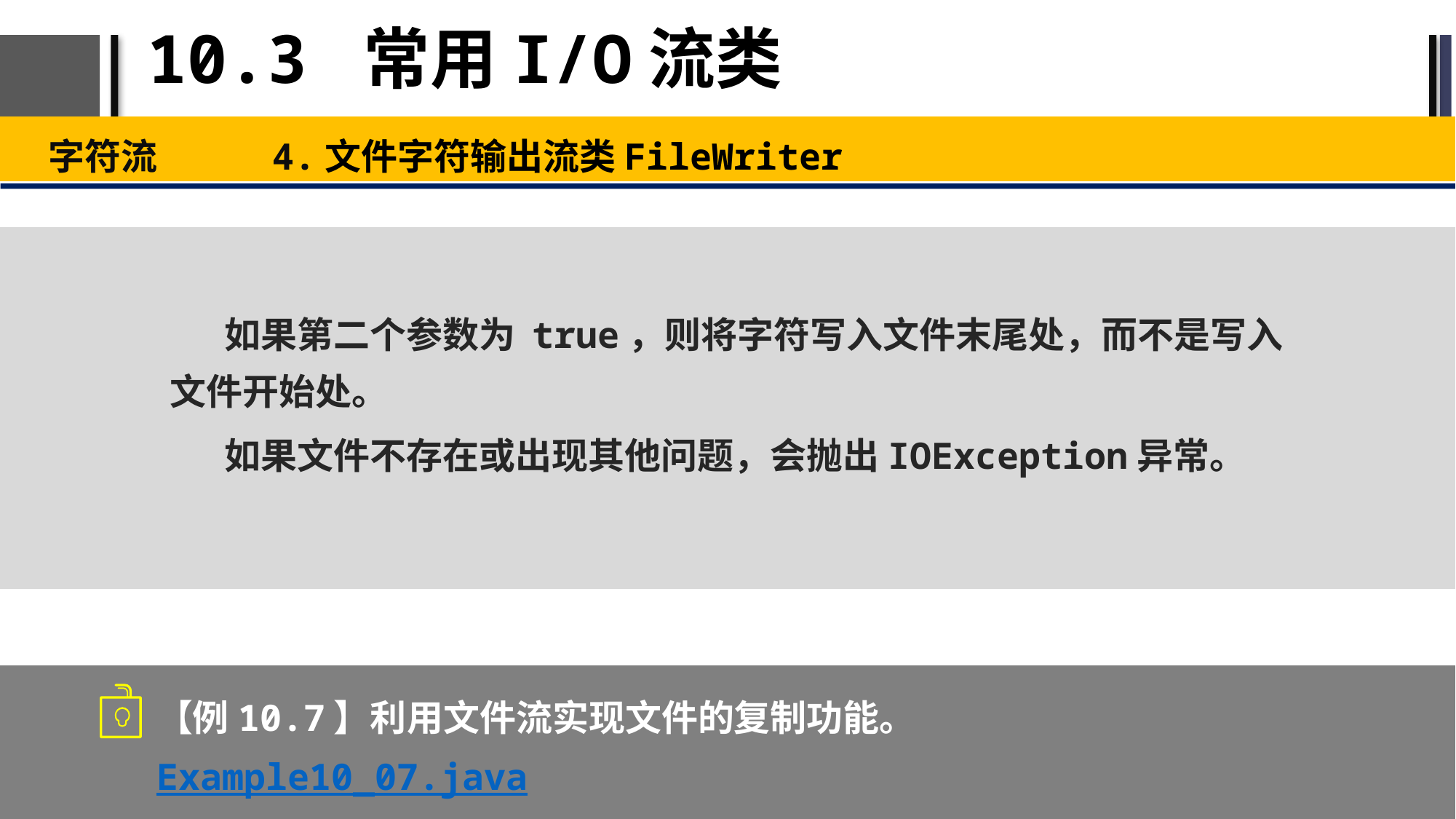

# 10.3 常用I/O流类

字符流             4.文件字符输出流类FileWriter

如果第二个参数为 true，则将字符写入文件末尾处，而不是写入文件开始处。
如果文件不存在或出现其他问题，会抛出IOException异常。

【例10.7】利用文件流实现文件的复制功能。
Example10_07.java